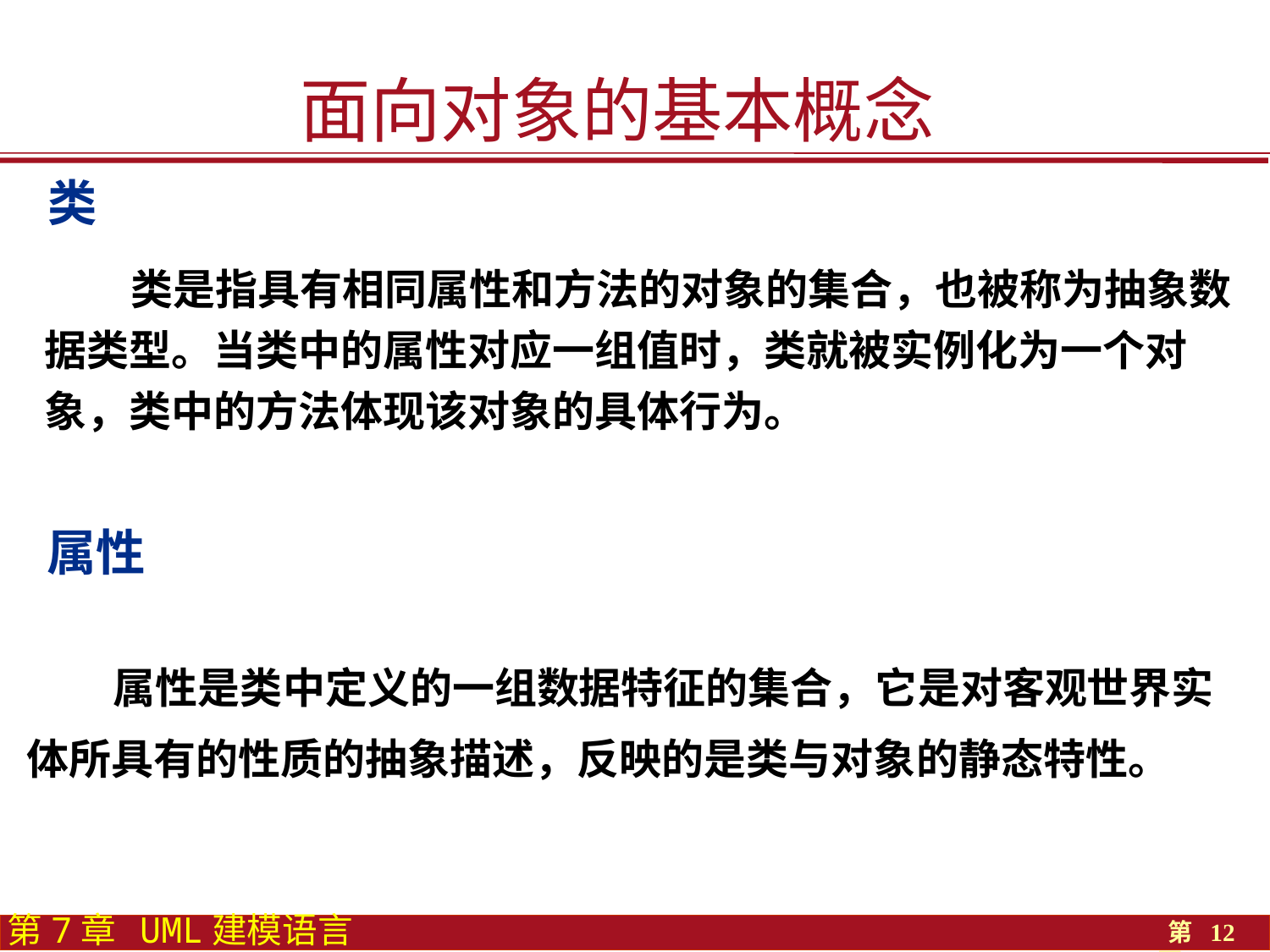

面向对象的基本概念
类
        类是指具有相同属性和方法的对象的集合，也被称为抽象数据类型。当类中的属性对应一组值时，类就被实例化为一个对象，类中的方法体现该对象的具体行为。
属性
        属性是类中定义的一组数据特征的集合，它是对客观世界实体所具有的性质的抽象描述，反映的是类与对象的静态特性。